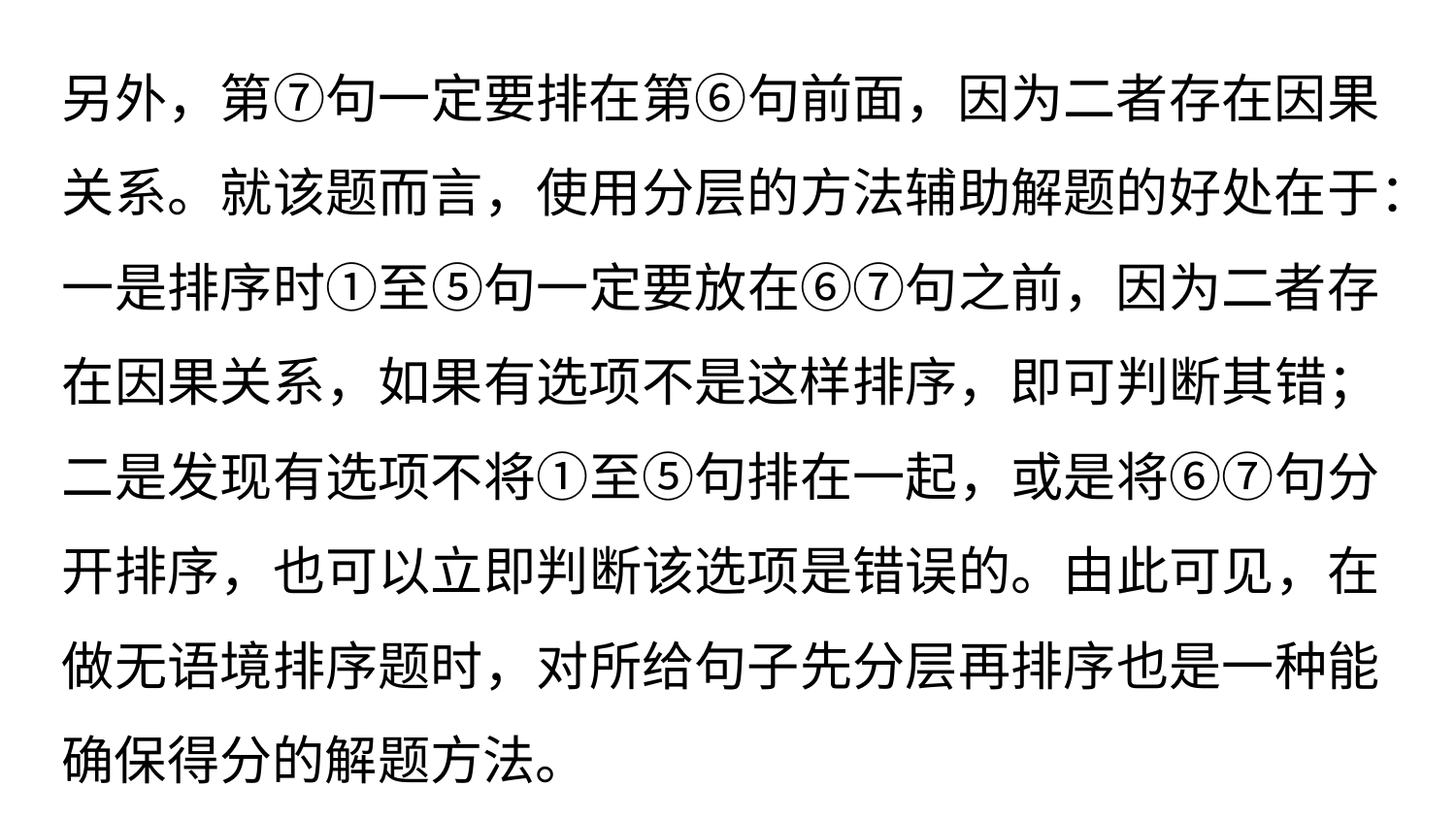

另外，第⑦句一定要排在第⑥句前面，因为二者存在因果关系。就该题而言，使用分层的方法辅助解题的好处在于：一是排序时①至⑤句一定要放在⑥⑦句之前，因为二者存在因果关系，如果有选项不是这样排序，即可判断其错；二是发现有选项不将①至⑤句排在一起，或是将⑥⑦句分开排序，也可以立即判断该选项是错误的。由此可见，在做无语境排序题时，对所给句子先分层再排序也是一种能确保得分的解题方法。